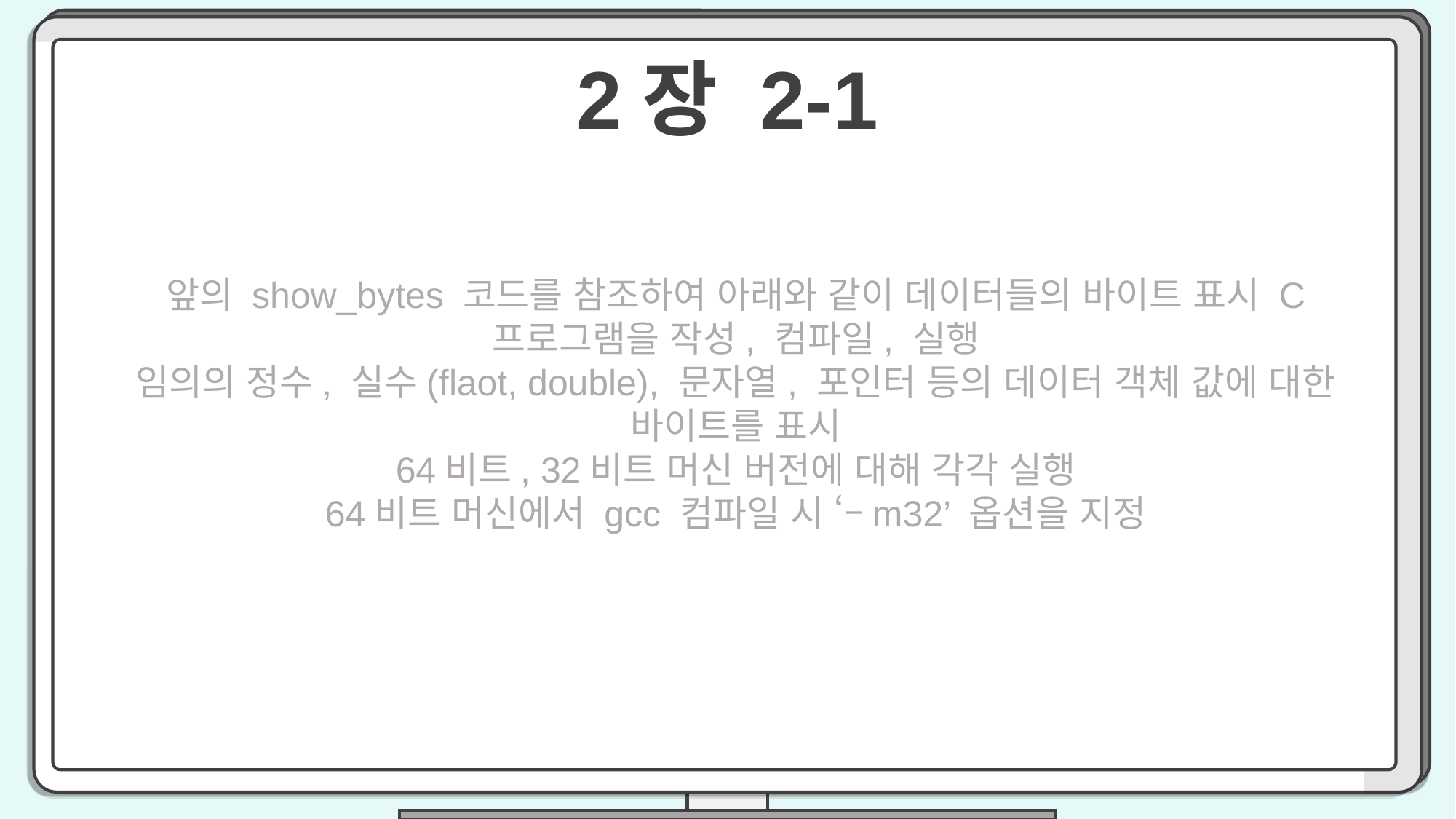

2장 2-1
앞의 show_bytes 코드를 참조하여 아래와 같이 데이터들의 바이트 표시 C 프로그램을 작성, 컴파일, 실행
임의의 정수, 실수(flaot, double), 문자열, 포인터 등의 데이터 객체 값에 대한 바이트를 표시
64비트, 32비트 머신 버전에 대해 각각 실행
64비트 머신에서 gcc 컴파일 시 ‘–m32’ 옵션을 지정